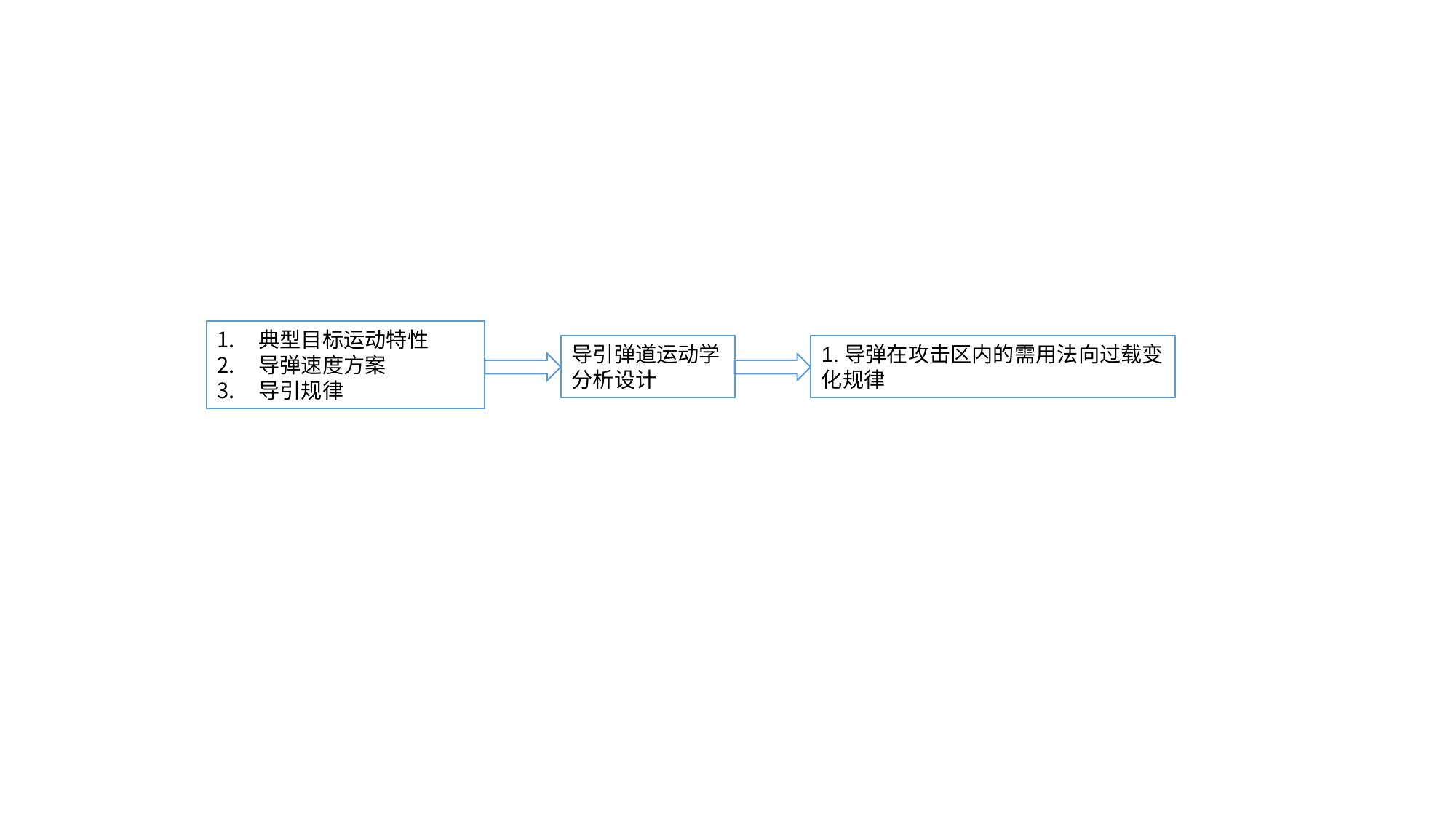

典型目标运动特性
导弹速度方案
导引规律
导引弹道运动学分析设计
1.导弹在攻击区内的需用法向过载变化规律